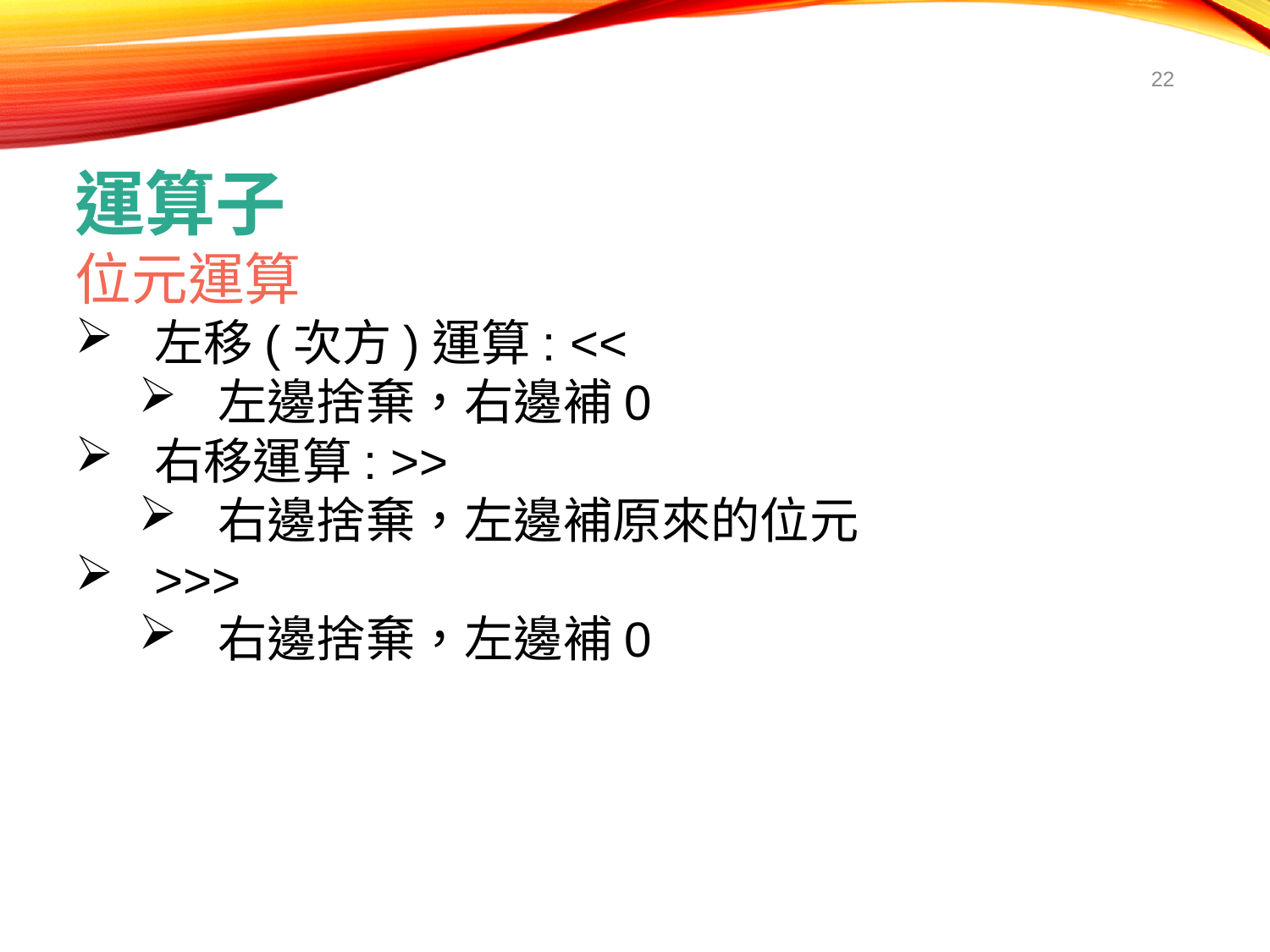

22
運算子
位元運算
左移(次方)運算: <<
左邊捨棄，右邊補0
右移運算: >>
右邊捨棄，左邊補原來的位元
>>>
右邊捨棄，左邊補0